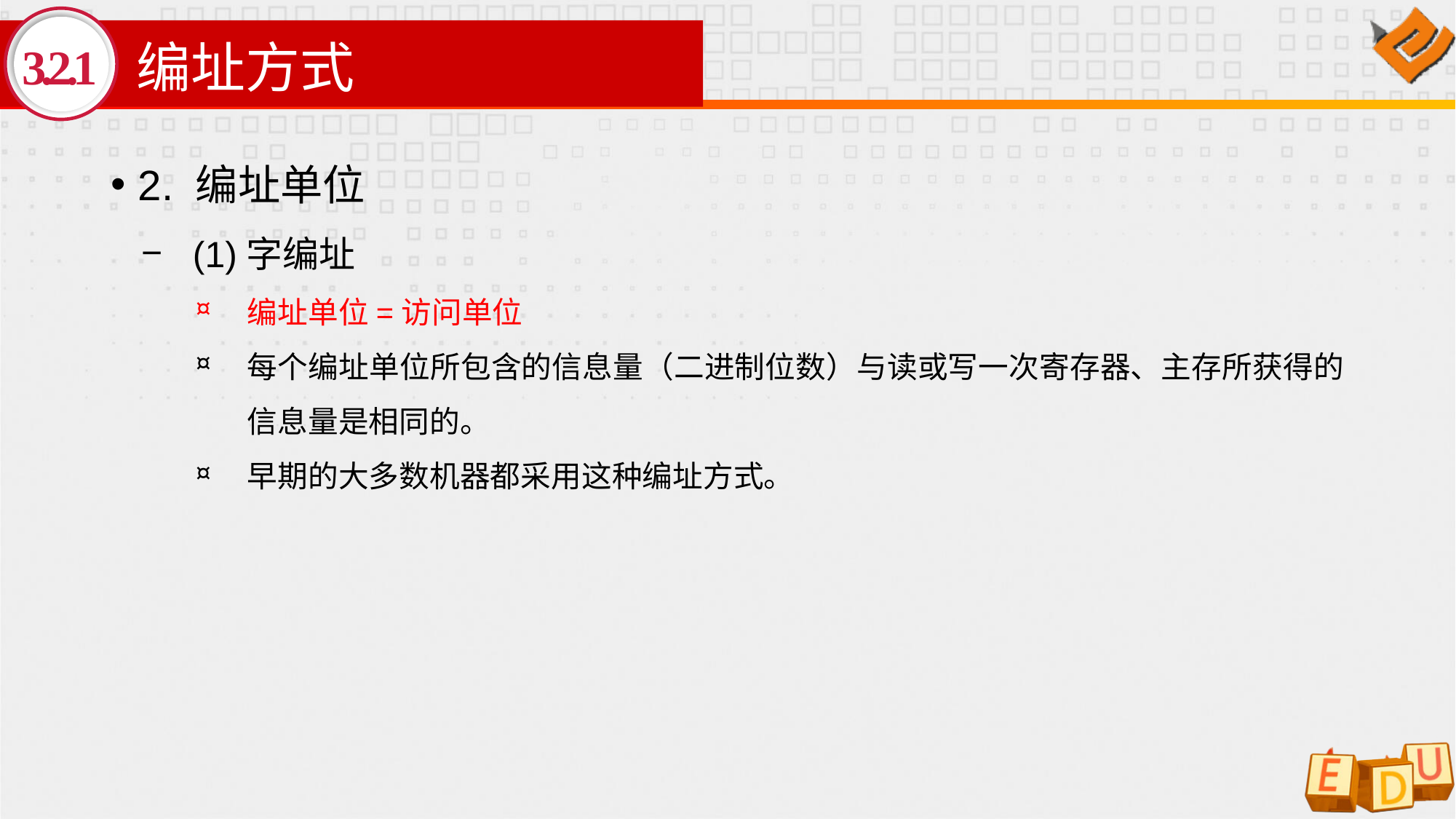

# 编址方式
3.2.1
2. 编址单位
(1)字编址
编址单位=访问单位
每个编址单位所包含的信息量（二进制位数）与读或写一次寄存器、主存所获得的信息量是相同的。
早期的大多数机器都采用这种编址方式。